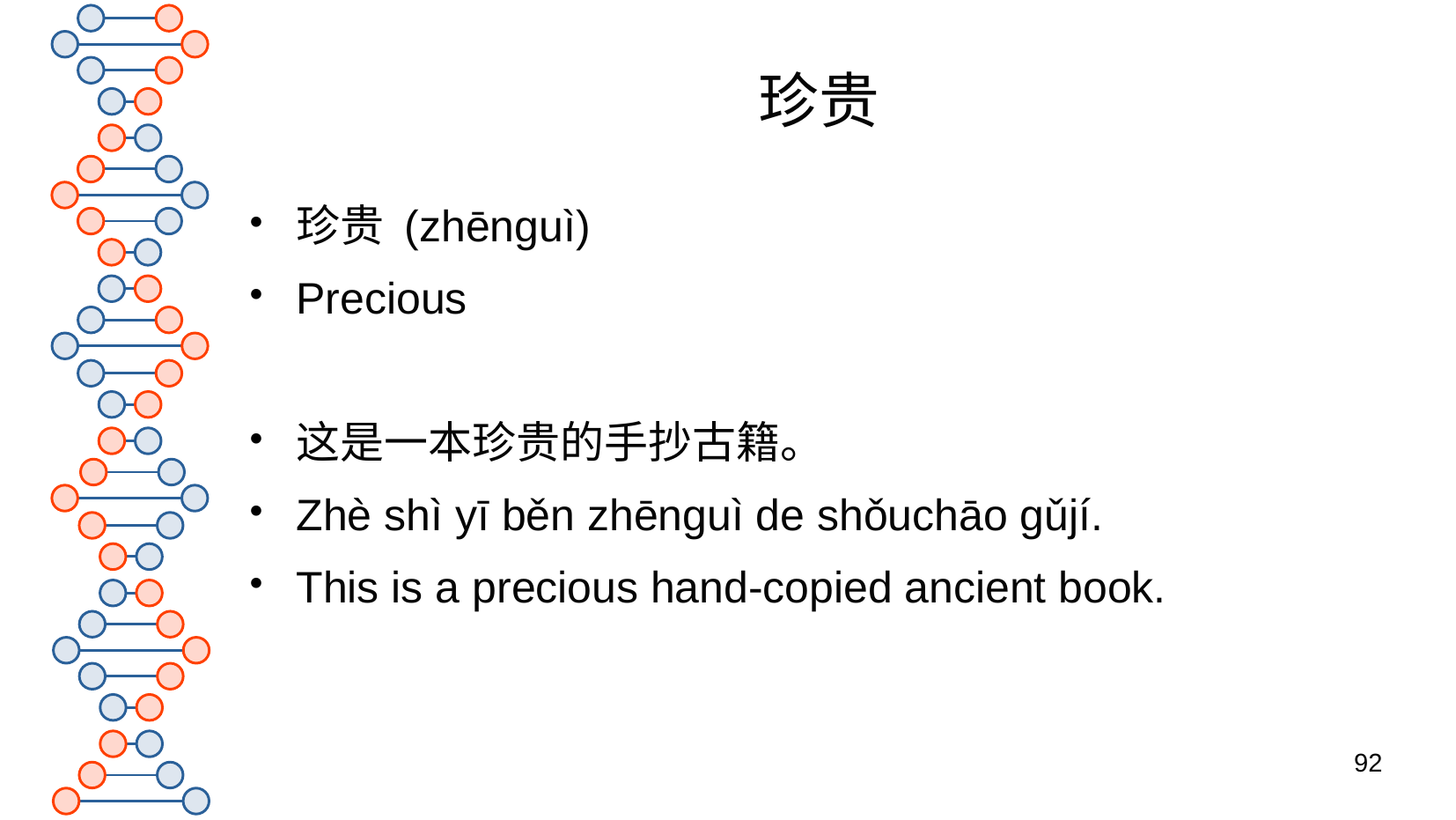

# 珍贵
珍贵 (zhēnguì)
Precious

这是一本珍贵的手抄古籍。
Zhè shì yī běn zhēnguì de shǒuchāo gǔjí.
This is a precious hand-copied ancient book.

92